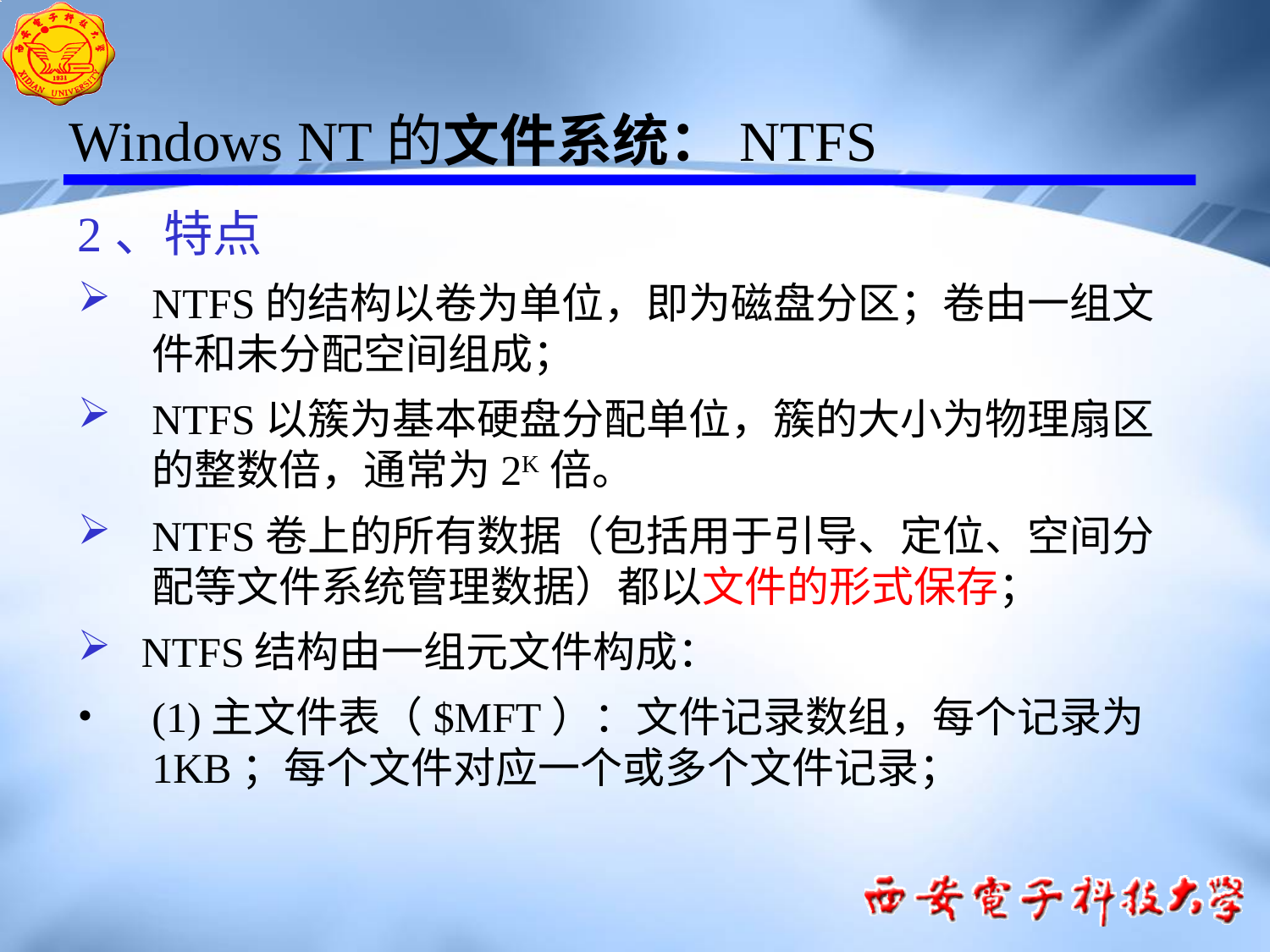

# Windows NT的文件系统：NTFS
2、特点
NTFS的结构以卷为单位，即为磁盘分区；卷由一组文件和未分配空间组成；
NTFS以簇为基本硬盘分配单位，簇的大小为物理扇区的整数倍，通常为2K倍。
NTFS卷上的所有数据（包括用于引导、定位、空间分配等文件系统管理数据）都以文件的形式保存；
NTFS结构由一组元文件构成：
(1)主文件表（$MFT）：文件记录数组，每个记录为1KB；每个文件对应一个或多个文件记录；
150